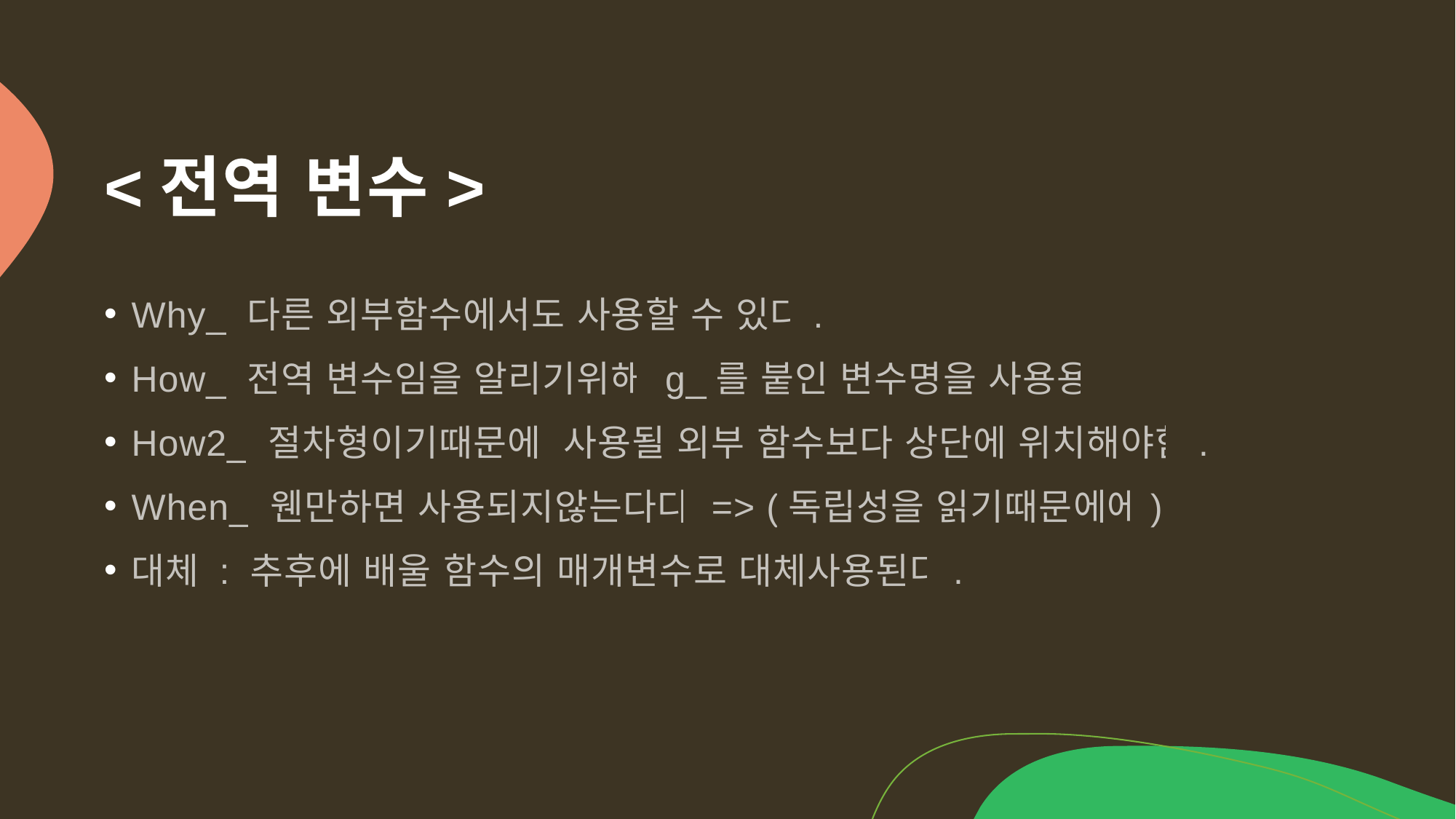

# <전역 변수>
Why_ 다른 외부함수에서도 사용할 수 있다.
How_ 전역 변수임을 알리기위해 g_를 붙인 변수명을 사용용
How2_ 절차형이기때문에  사용될 외부 함수보다 상단에 위치해야함.
When_ 웬만하면 사용되지않는다다 => (독립성을 읽기때문에에)
대체 : 추후에 배울 함수의 매개변수로 대체사용된다.